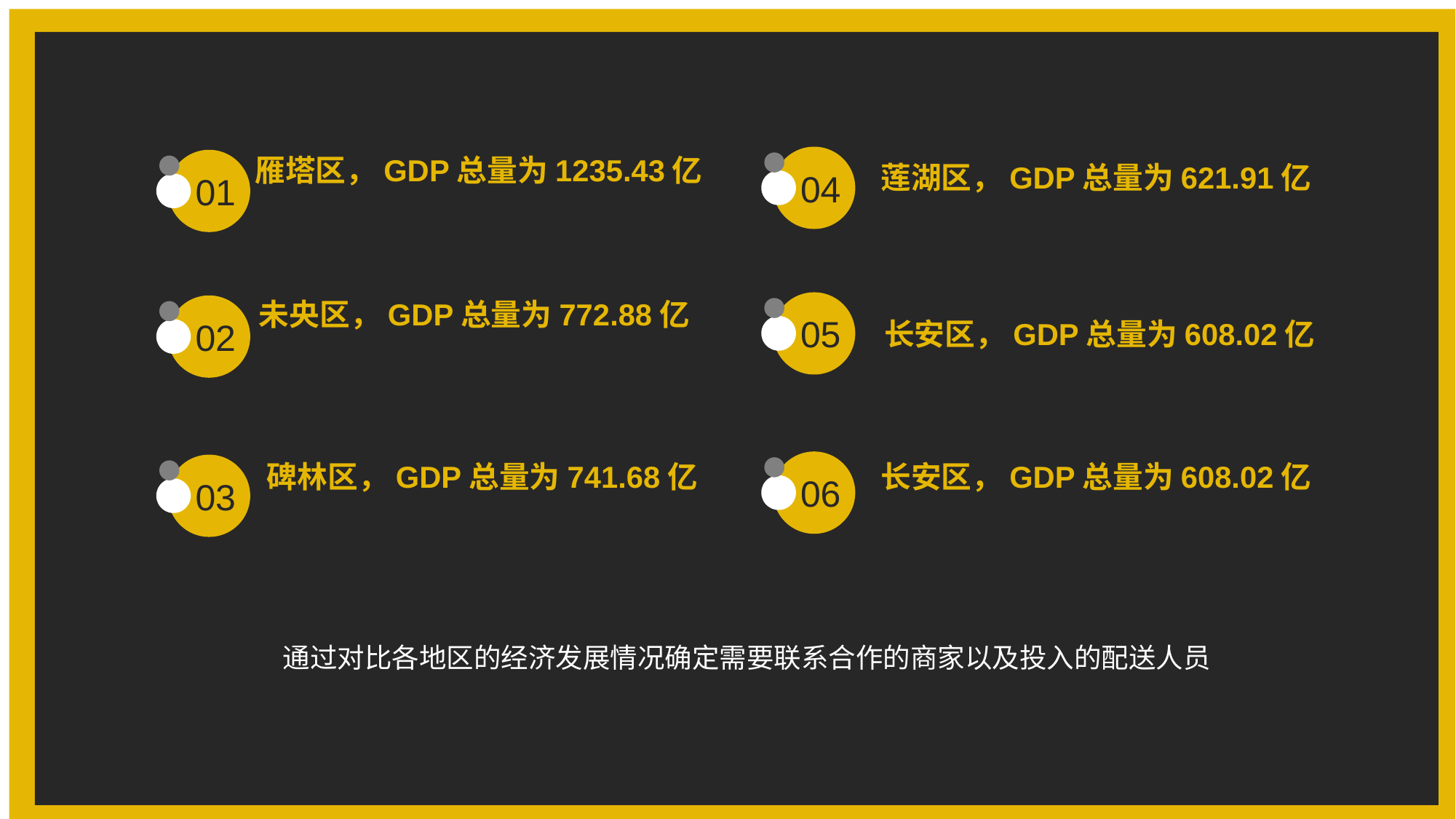

雁塔区，GDP总量为1235.43亿
04

01

莲湖区，GDP总量为621.91亿

未央区，GDP总量为772.88亿

05
02

长安区，GDP总量为608.02亿

06
碑林区，GDP总量为741.68亿

长安区，GDP总量为608.02亿

03

通过对比各地区的经济发展情况确定需要联系合作的商家以及投入的配送人员